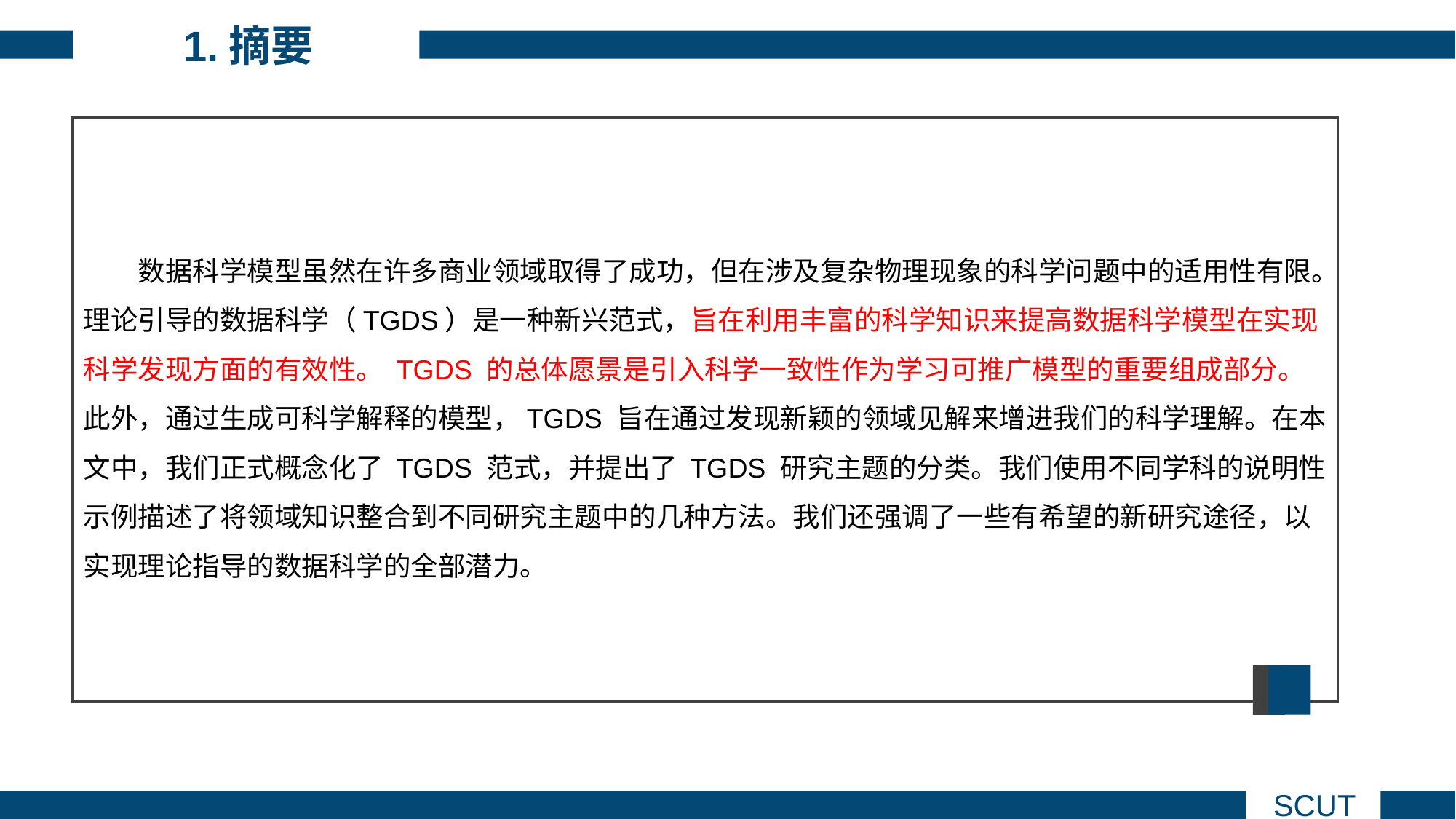

1.摘要

数据科学模型虽然在许多商业领域取得了成功，但在涉及复杂物理现象的科学问题中的适用性有限。理论引导的数据科学（TGDS）是一种新兴范式，旨在利用丰富的科学知识来提高数据科学模型在实现科学发现方面的有效性。 TGDS 的总体愿景是引入科学一致性作为学习可推广模型的重要组成部分。此外，通过生成可科学解释的模型，TGDS 旨在通过发现新颖的领域见解来增进我们的科学理解。在本文中，我们正式概念化了 TGDS 范式，并提出了 TGDS 研究主题的分类。我们使用不同学科的说明性示例描述了将领域知识整合到不同研究主题中的几种方法。我们还强调了一些有希望的新研究途径，以实现理论指导的数据科学的全部潜力。

SCUT